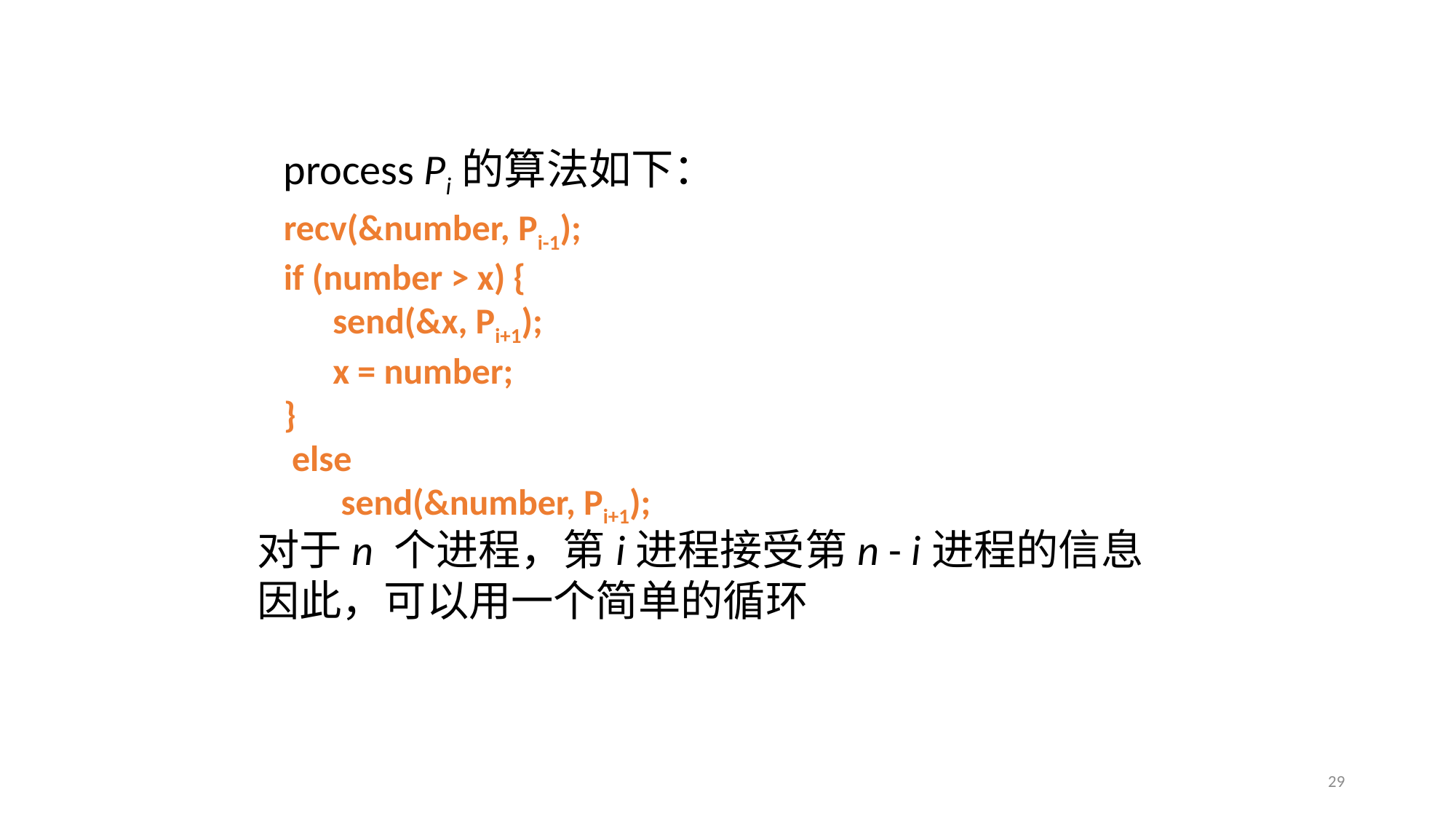

process Pi的算法如下：
recv(&number, Pi-1);
if (number > x) {
      send(&x, Pi+1);
      x = number;
}
 else
       send(&number, Pi+1);
对于n 个进程，第i进程接受第n - i进程的信息
因此，可以用一个简单的循环
29